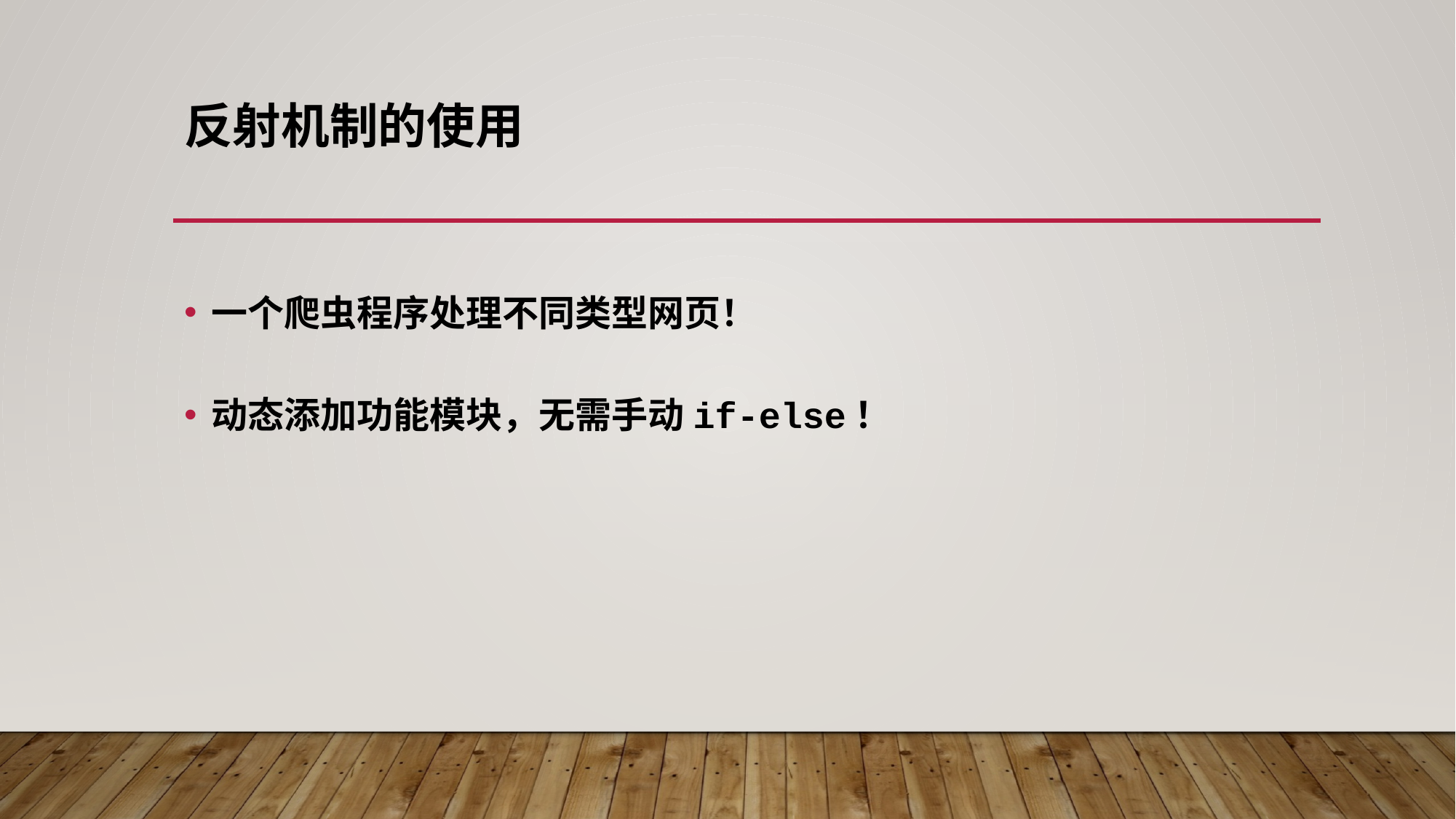

# 反射机制的使用
一个爬虫程序处理不同类型网页！
动态添加功能模块，无需手动if-else！